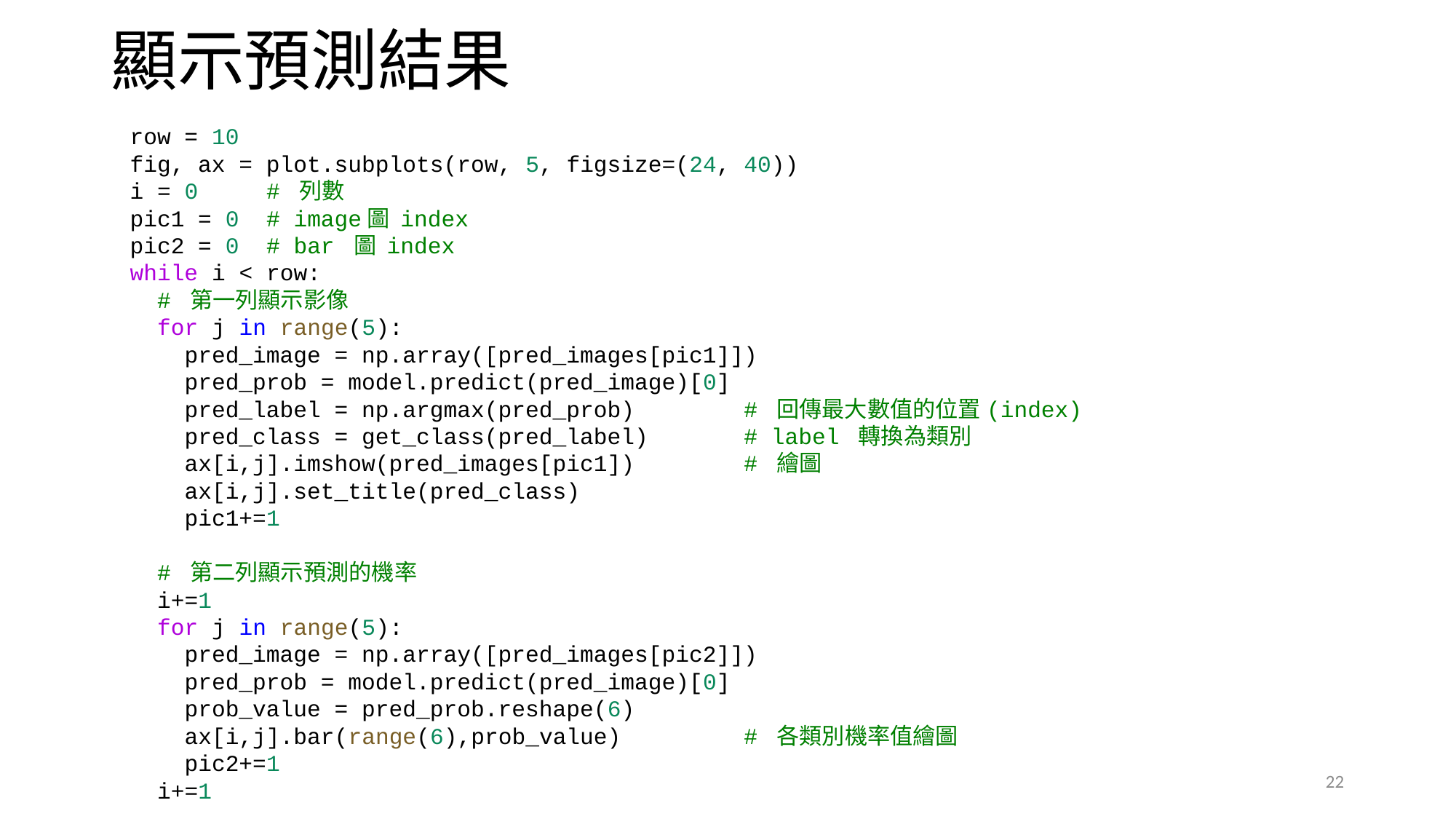

# 顯示預測結果
row = 10
fig, ax = plot.subplots(row, 5, figsize=(24, 40))
i = 0     # 列數
pic1 = 0  # image圖 index
pic2 = 0  # bar 圖 index
while i < row:
  # 第一列顯示影像
  for j in range(5):
    pred_image = np.array([pred_images[pic1]])
    pred_prob = model.predict(pred_image)[0]
    pred_label = np.argmax(pred_prob)        # 回傳最大數值的位置(index)
    pred_class = get_class(pred_label)       # label 轉換為類別
    ax[i,j].imshow(pred_images[pic1])        # 繪圖
    ax[i,j].set_title(pred_class)
    pic1+=1

  # 第二列顯示預測的機率
  i+=1
  for j in range(5):
    pred_image = np.array([pred_images[pic2]])
    pred_prob = model.predict(pred_image)[0]
    prob_value = pred_prob.reshape(6)
    ax[i,j].bar(range(6),prob_value)         # 各類別機率值繪圖
    pic2+=1
  i+=1

22